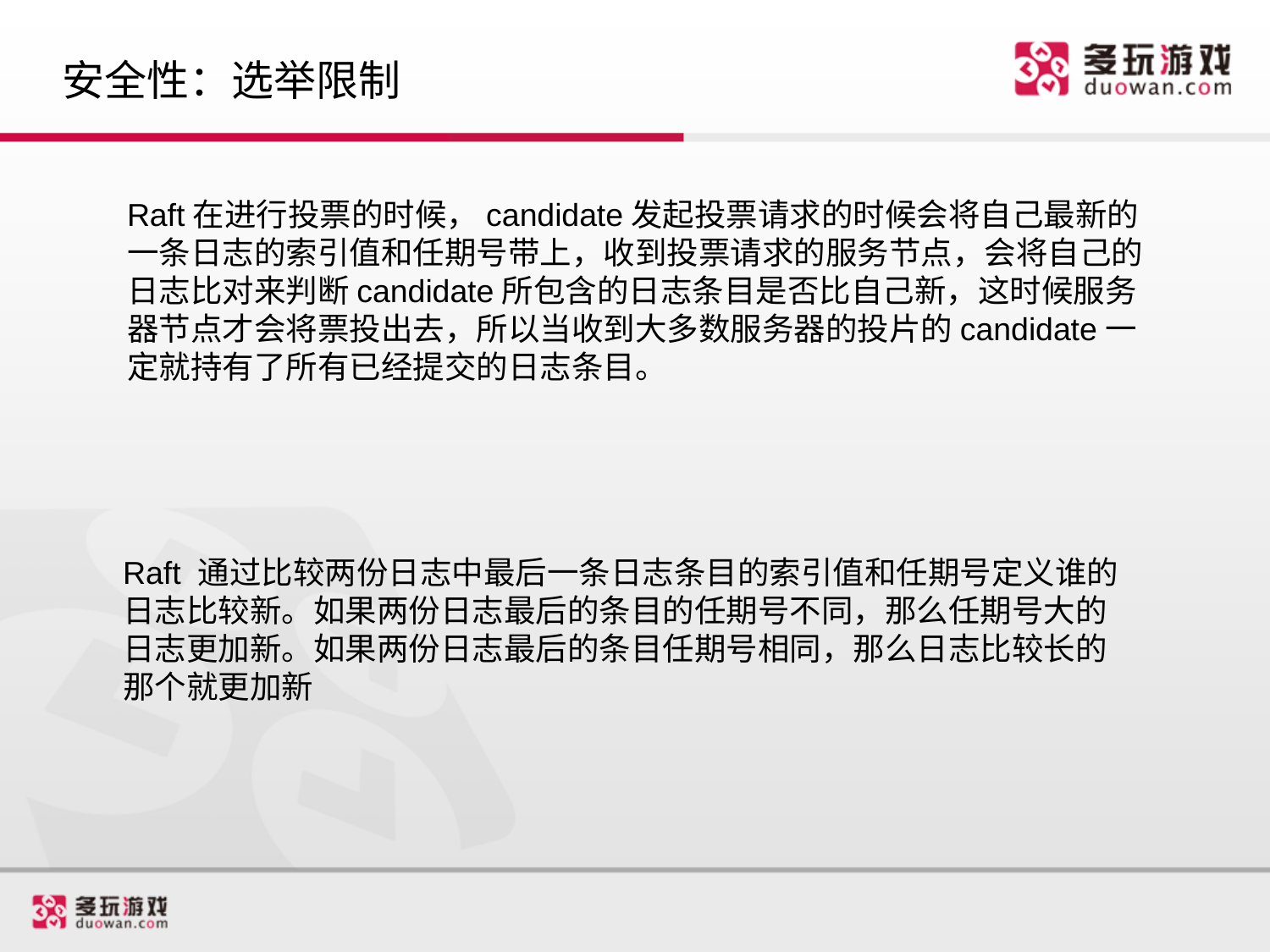

# 安全性：选举限制
Raft在进行投票的时候，candidate发起投票请求的时候会将自己最新的一条日志的索引值和任期号带上，收到投票请求的服务节点，会将自己的日志比对来判断candidate所包含的日志条目是否比自己新，这时候服务器节点才会将票投出去，所以当收到大多数服务器的投片的candidate一定就持有了所有已经提交的日志条目。
Raft 通过比较两份日志中最后一条日志条目的索引值和任期号定义谁的日志比较新。如果两份日志最后的条目的任期号不同，那么任期号大的日志更加新。如果两份日志最后的条目任期号相同，那么日志比较长的那个就更加新